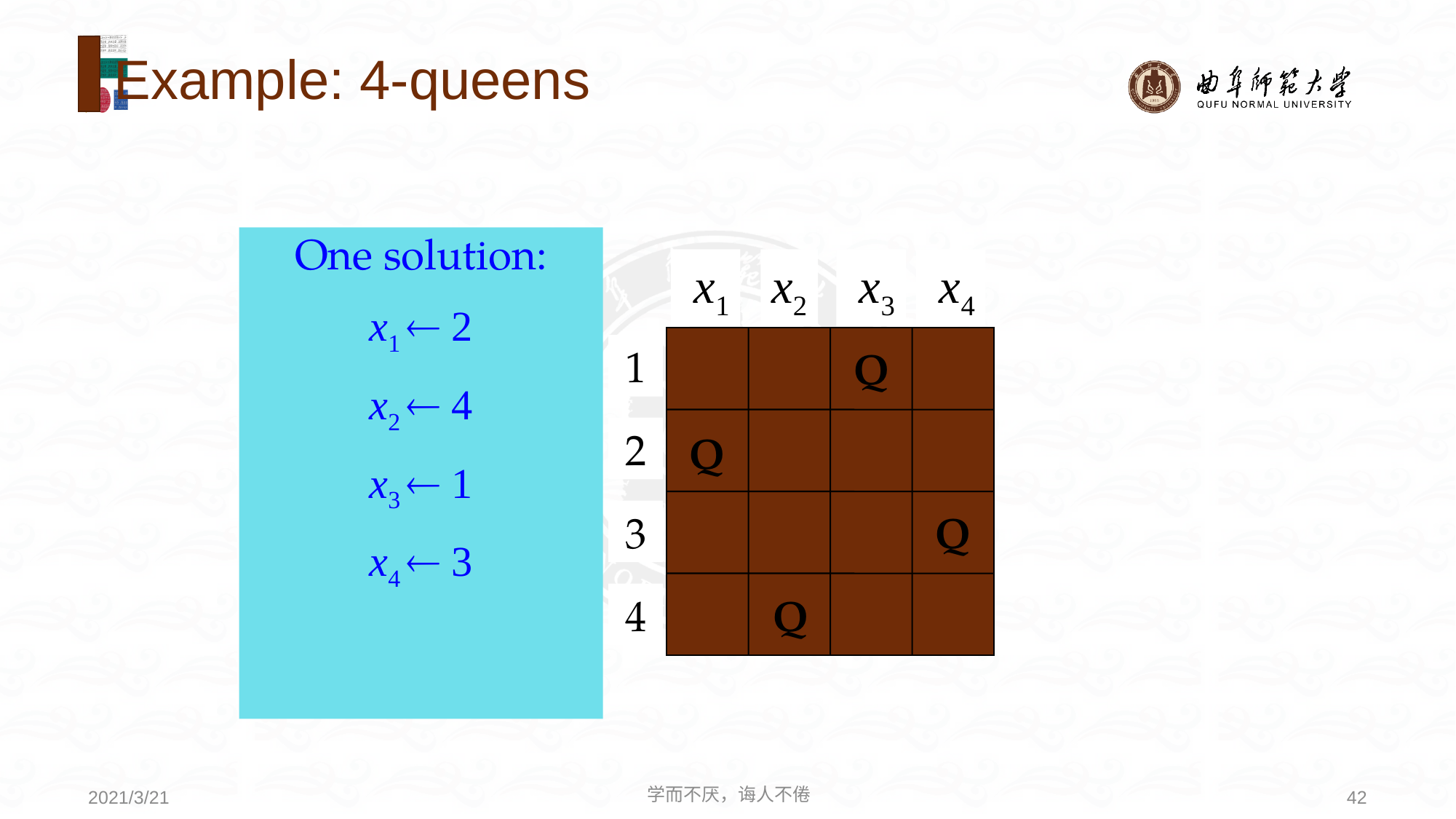

# Example: 4-queens
One solution:
x1 ← 2
x2 ← 4
x3 ← 1
x4 ← 3
 x1
x2
 x3
 x4

1
Q

2
Q

3
Q

Q
4
学而不厌，诲人不倦
42
2021/3/21